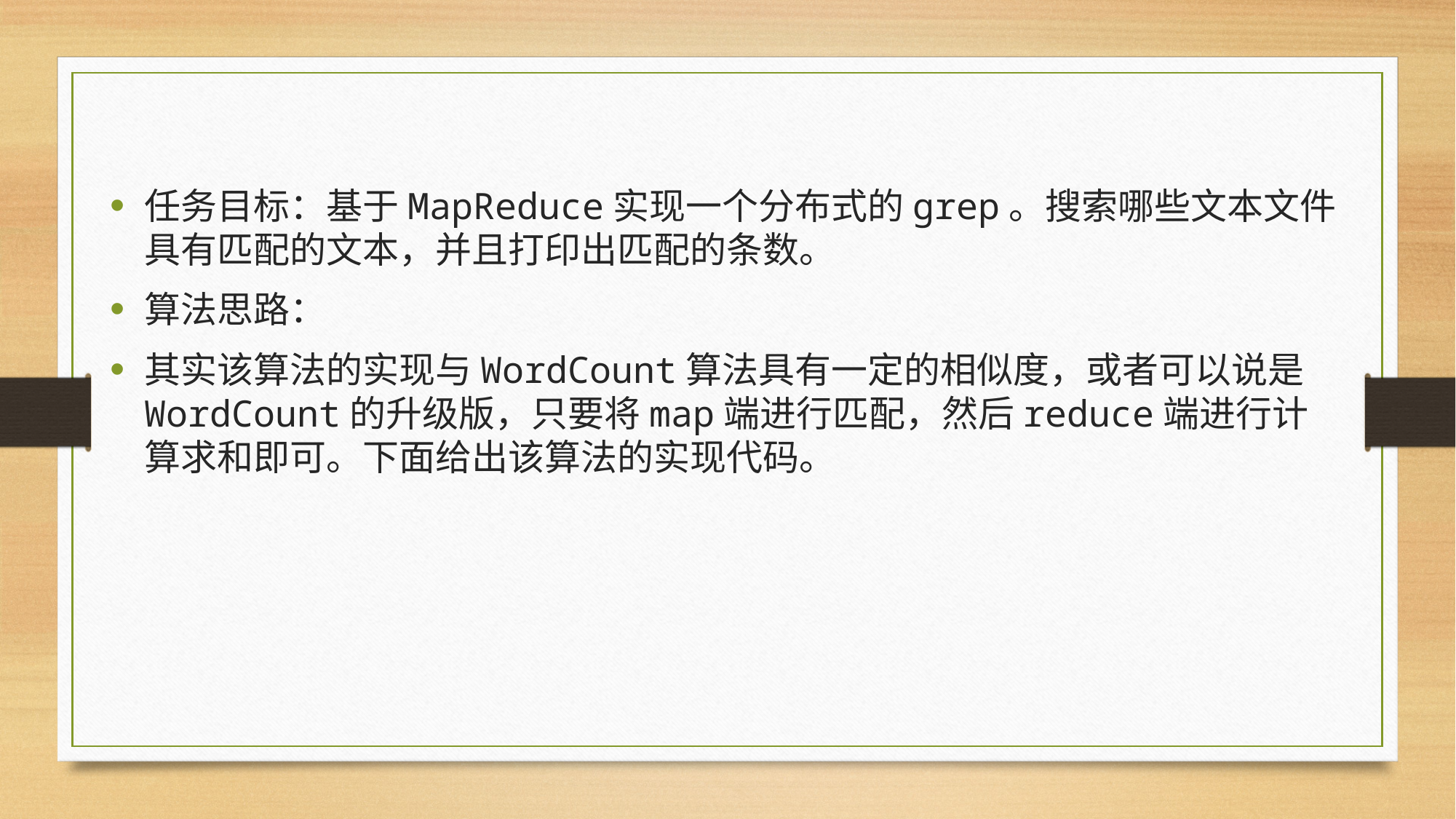

#
任务目标：基于MapReduce实现一个分布式的grep。搜索哪些文本文件具有匹配的文本，并且打印出匹配的条数。
算法思路：
其实该算法的实现与WordCount算法具有一定的相似度，或者可以说是WordCount的升级版，只要将map端进行匹配，然后reduce端进行计算求和即可。下面给出该算法的实现代码。